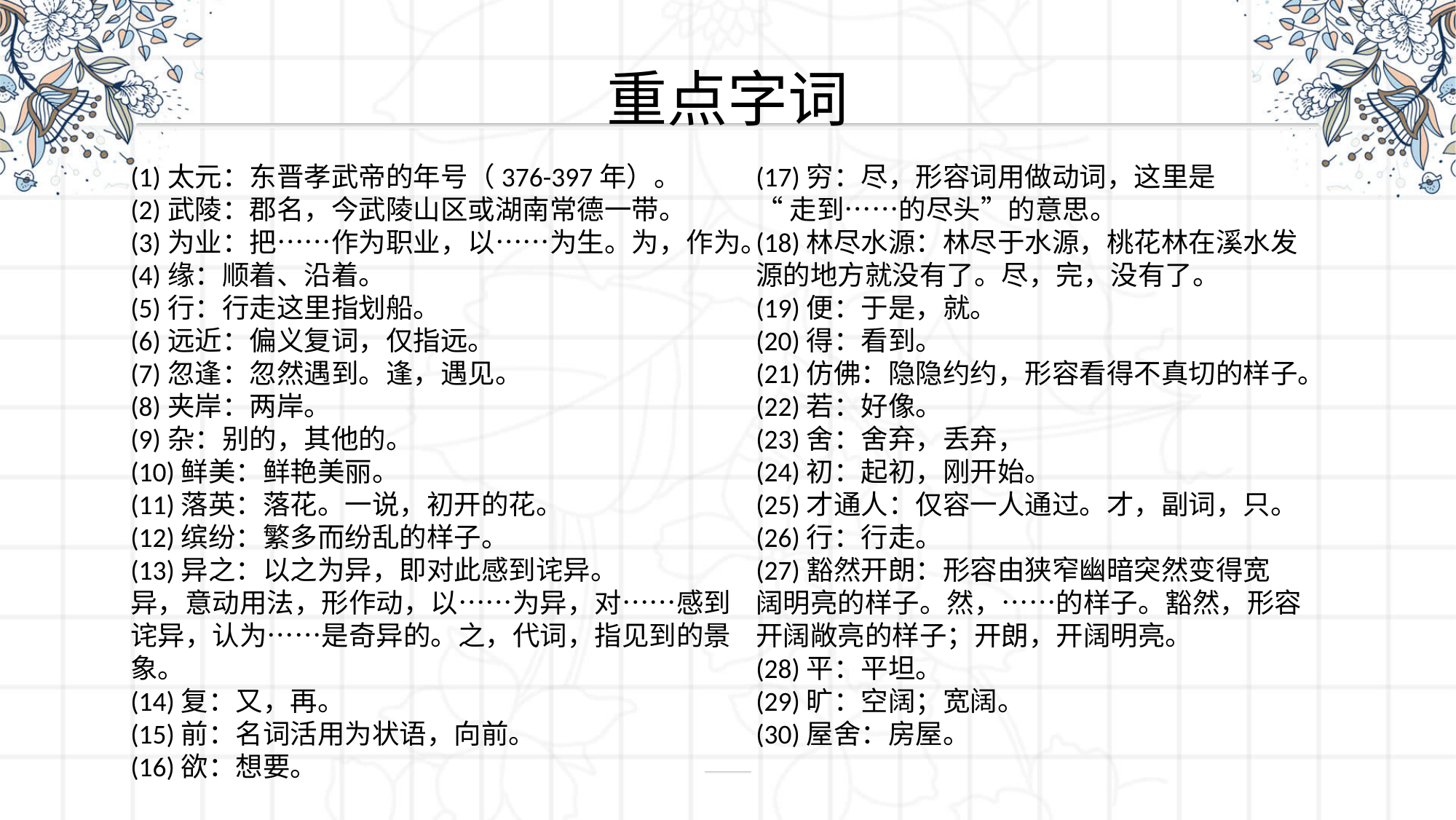

重点字词
(1)太元：东晋孝武帝的年号（376-397年）。
(2)武陵：郡名，今武陵山区或湖南常德一带。
(3)为业：把……作为职业，以……为生。为，作为。
(4)缘：顺着、沿着。
(5)行：行走这里指划船。
(6)远近：偏义复词，仅指远。
(7)忽逢：忽然遇到。逢，遇见。
(8)夹岸：两岸。
(9)杂：别的，其他的。
(10)鲜美：鲜艳美丽。
(11)落英：落花。一说，初开的花。
(12)缤纷：繁多而纷乱的样子。
(13)异之：以之为异，即对此感到诧异。
异，意动用法，形作动，以……为异，对……感到诧异，认为……是奇异的。之，代词，指见到的景象。
(14)复：又，再。
(15)前：名词活用为状语，向前。
(16)欲：想要。
(17)穷：尽，形容词用做动词，这里是
“走到……的尽头”的意思。
(18)林尽水源：林尽于水源，桃花林在溪水发
源的地方就没有了。尽，完，没有了。
(19)便：于是，就。
(20)得：看到。
(21)仿佛：隐隐约约，形容看得不真切的样子。
(22)若：好像。
(23)舍：舍弃，丢弃，
(24)初：起初，刚开始。
(25)才通人：仅容一人通过。才，副词，只。
(26)行：行走。
(27)豁然开朗：形容由狭窄幽暗突然变得宽
阔明亮的样子。然，……的样子。豁然，形容
开阔敞亮的样子；开朗，开阔明亮。
(28)平：平坦。
(29)旷：空阔；宽阔。
(30)屋舍：房屋。